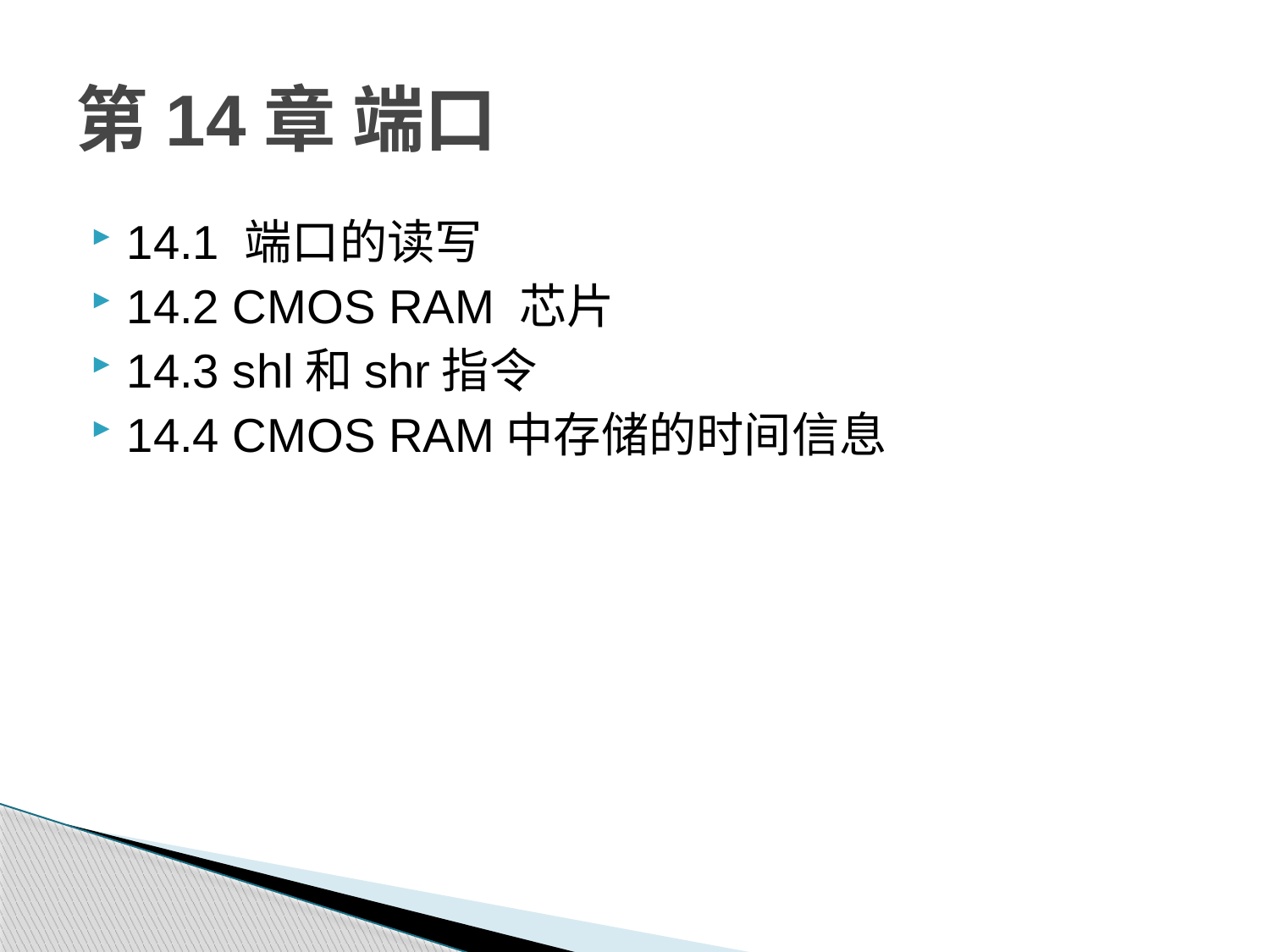

# 第14章 端口
14.1 端口的读写
14.2 CMOS RAM 芯片
14.3 shl和shr指令
14.4 CMOS RAM中存储的时间信息